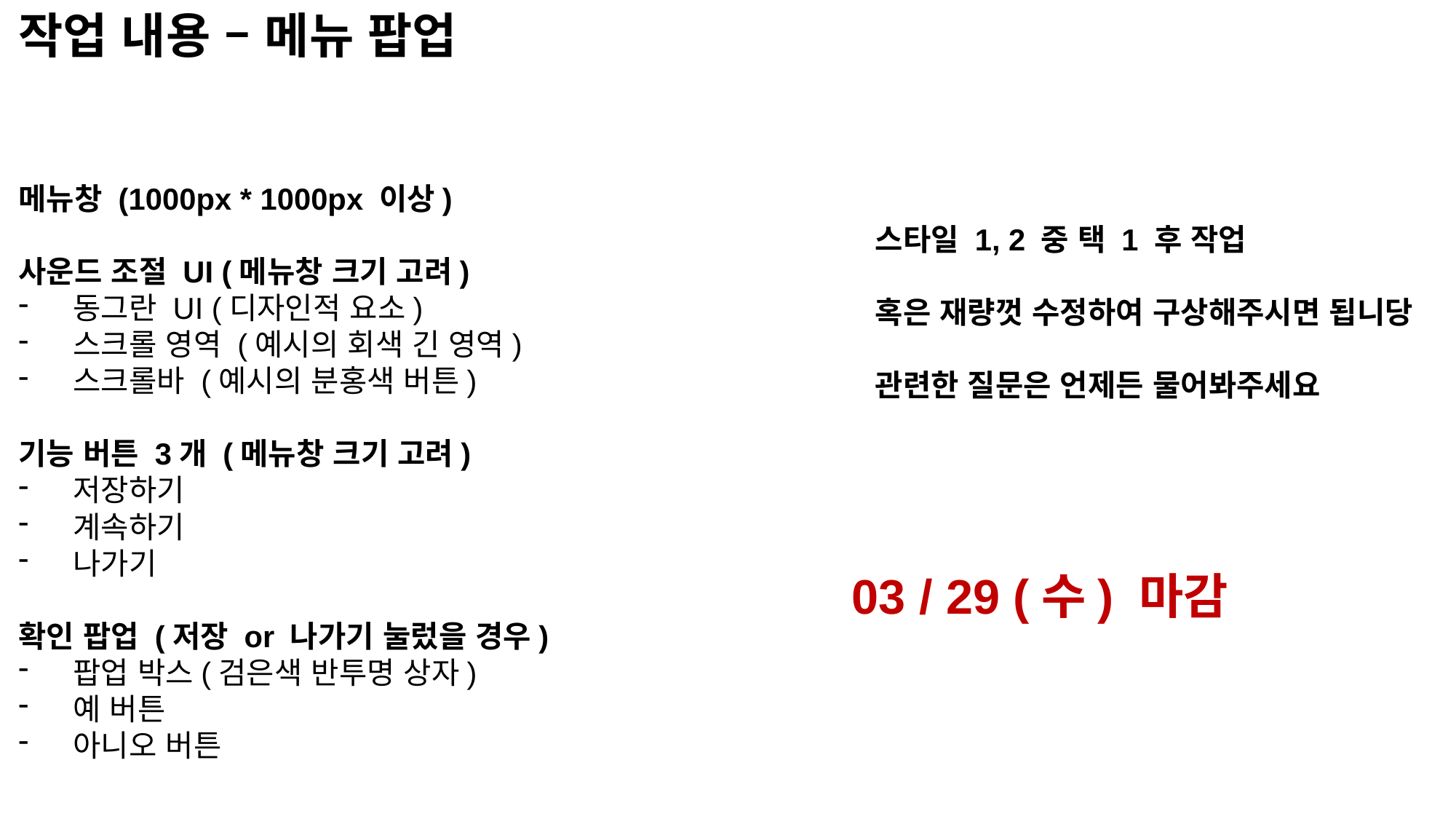

작업 내용 – 메뉴 팝업

메뉴창 (1000px * 1000px 이상)

사운드 조절 UI (메뉴창 크기 고려)
동그란 UI (디자인적 요소)
스크롤 영역 (예시의 회색 긴 영역)
스크롤바 (예시의 분홍색 버튼)

기능 버튼 3개 (메뉴창 크기 고려)
저장하기
계속하기
나가기

확인 팝업 (저장 or 나가기 눌렀을 경우)
팝업 박스(검은색 반투명 상자)
예 버튼
아니오 버튼
스타일 1, 2 중 택 1 후 작업

혹은 재량껏 수정하여 구상해주시면 됩니당

관련한 질문은 언제든 물어봐주세요
03 / 29 (수) 마감